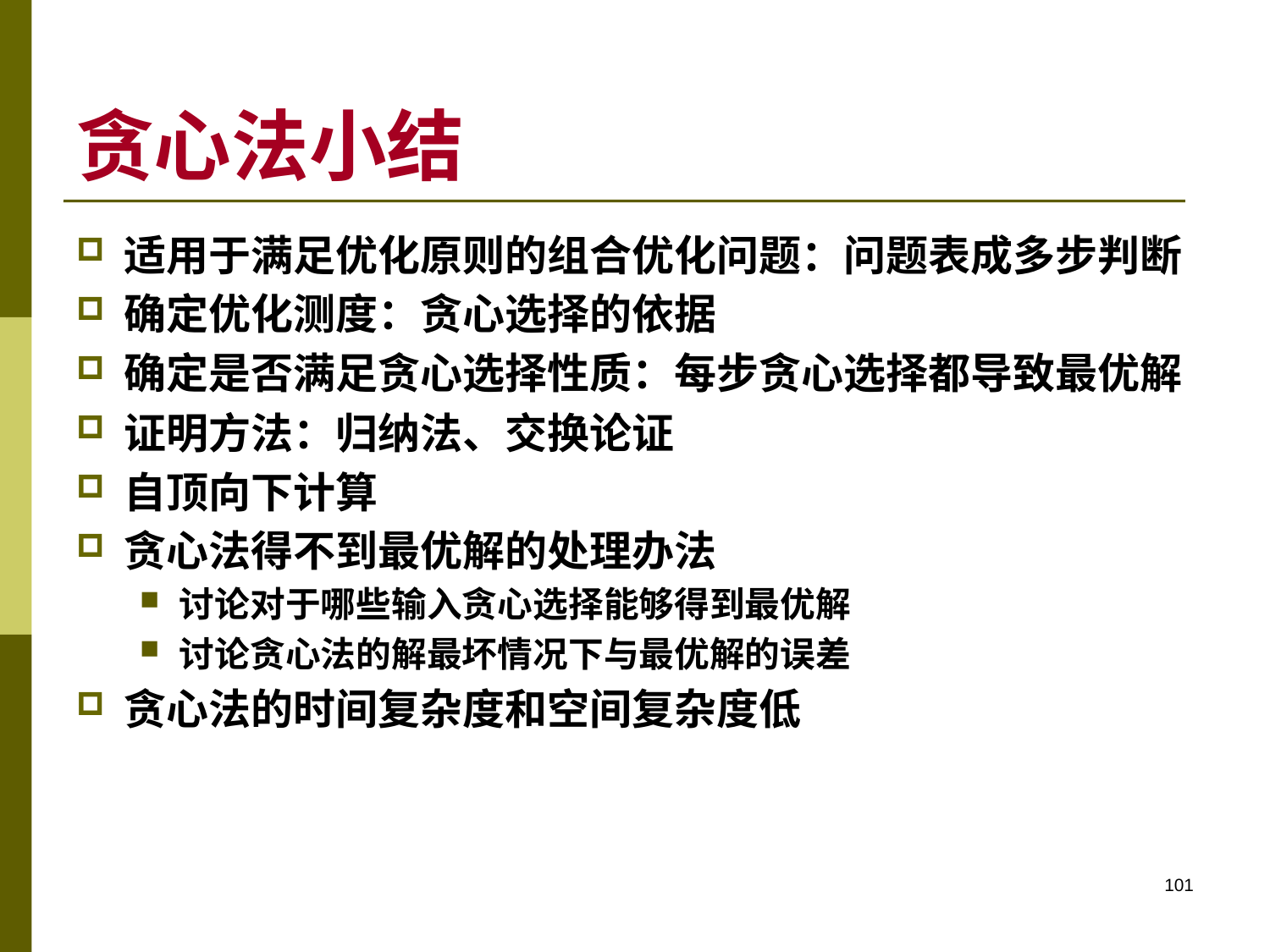

# 贪心法小结
适用于满足优化原则的组合优化问题：问题表成多步判断
确定优化测度：贪心选择的依据
确定是否满足贪心选择性质：每步贪心选择都导致最优解
证明方法：归纳法、交换论证
自顶向下计算
贪心法得不到最优解的处理办法
讨论对于哪些输入贪心选择能够得到最优解
讨论贪心法的解最坏情况下与最优解的误差
贪心法的时间复杂度和空间复杂度低
101